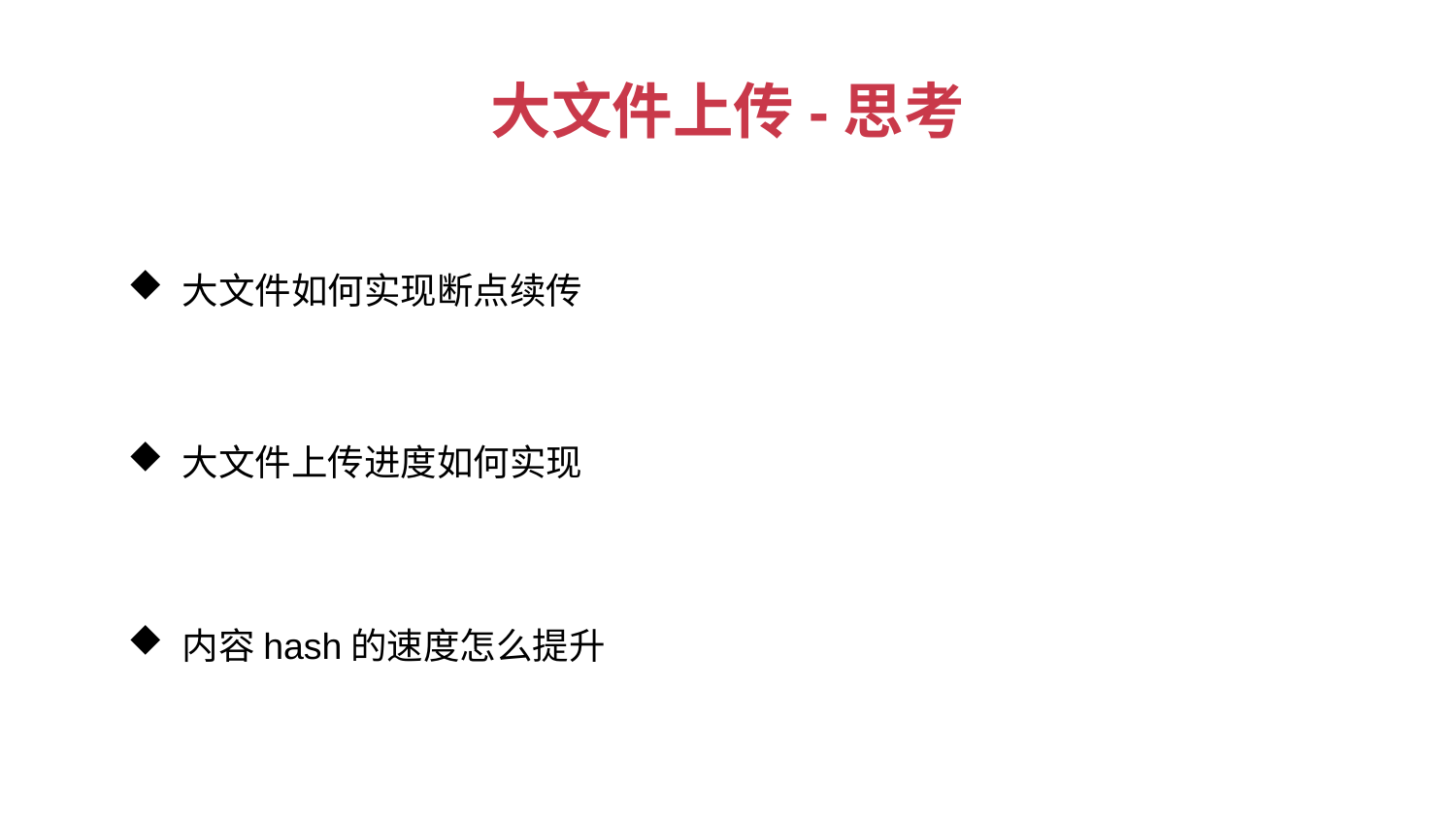

大文件上传-思考
大文件如何实现断点续传
大文件上传进度如何实现
内容hash的速度怎么提升